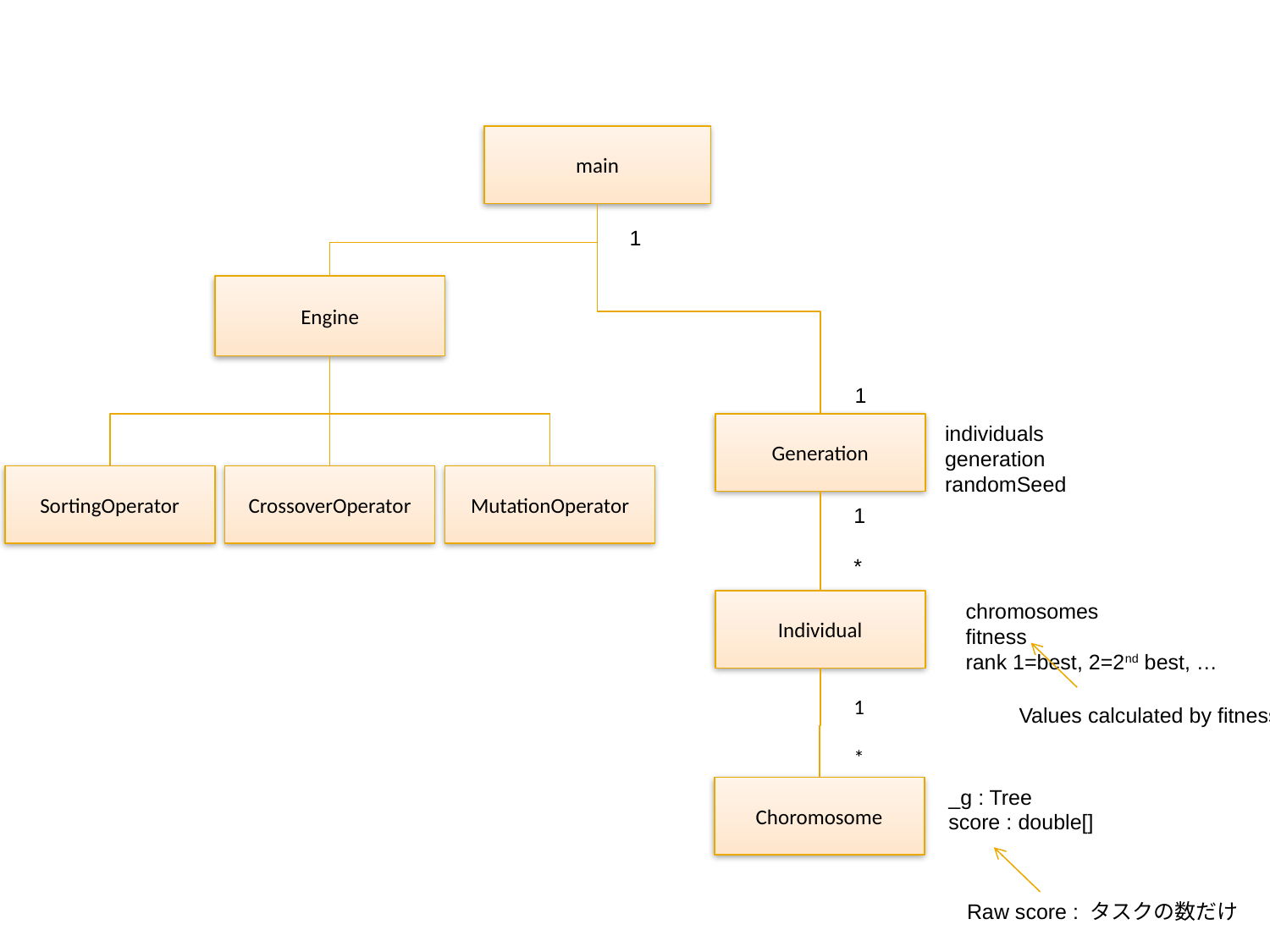

#
main
1
Engine
1
Generation
individuals
generation
randomSeed
SortingOperator
CrossoverOperator
MutationOperator
1
*
Individual
chromosomes
fitness
rank 1=best, 2=2nd best, …
1
Values calculated by fitness definitions
*
Choromosome
_g : Tree
score : double[]
Raw score : タスクの数だけ